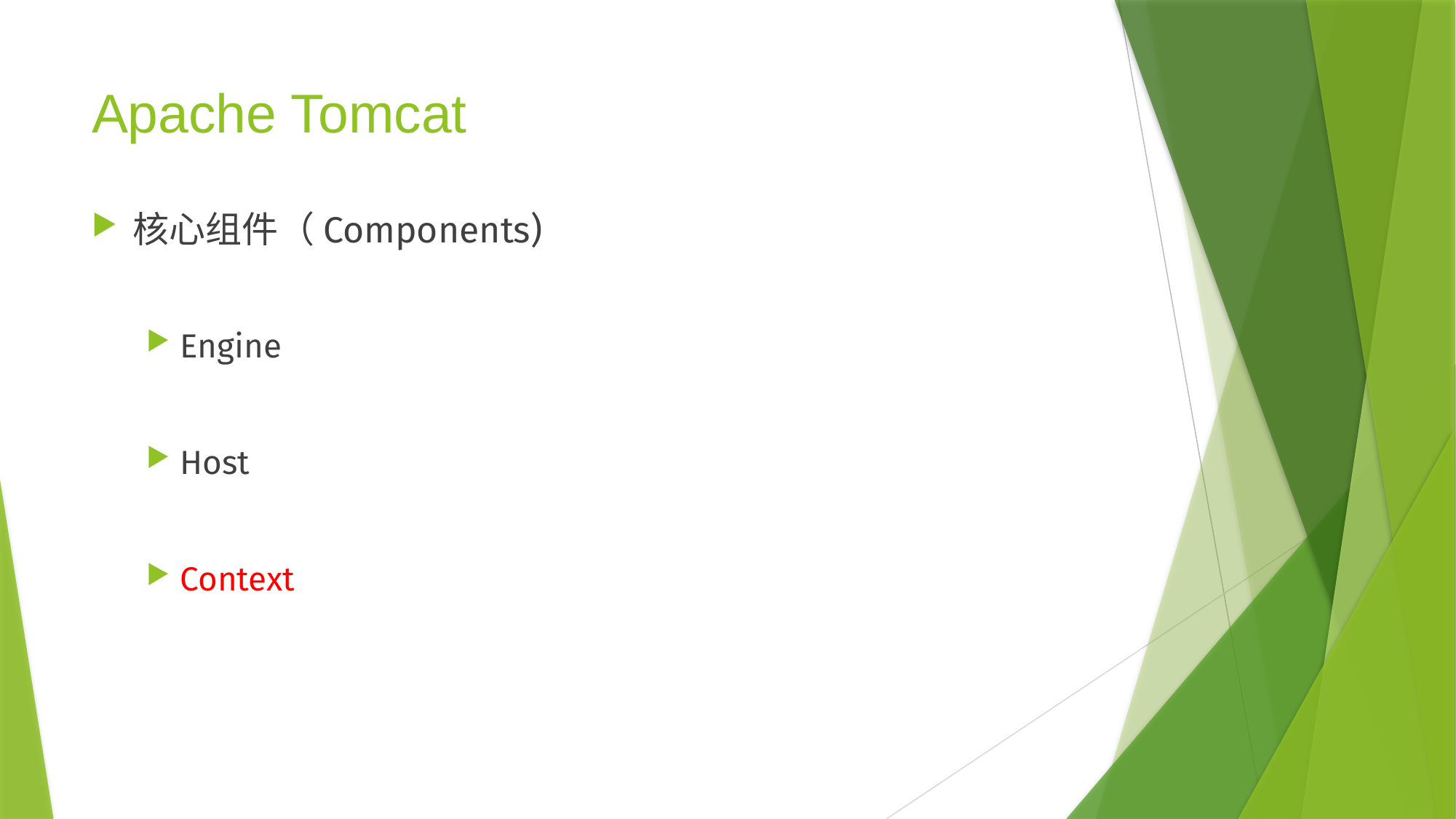

# Apache Tomcat
核心组件（Components)

Engine

Host

Context